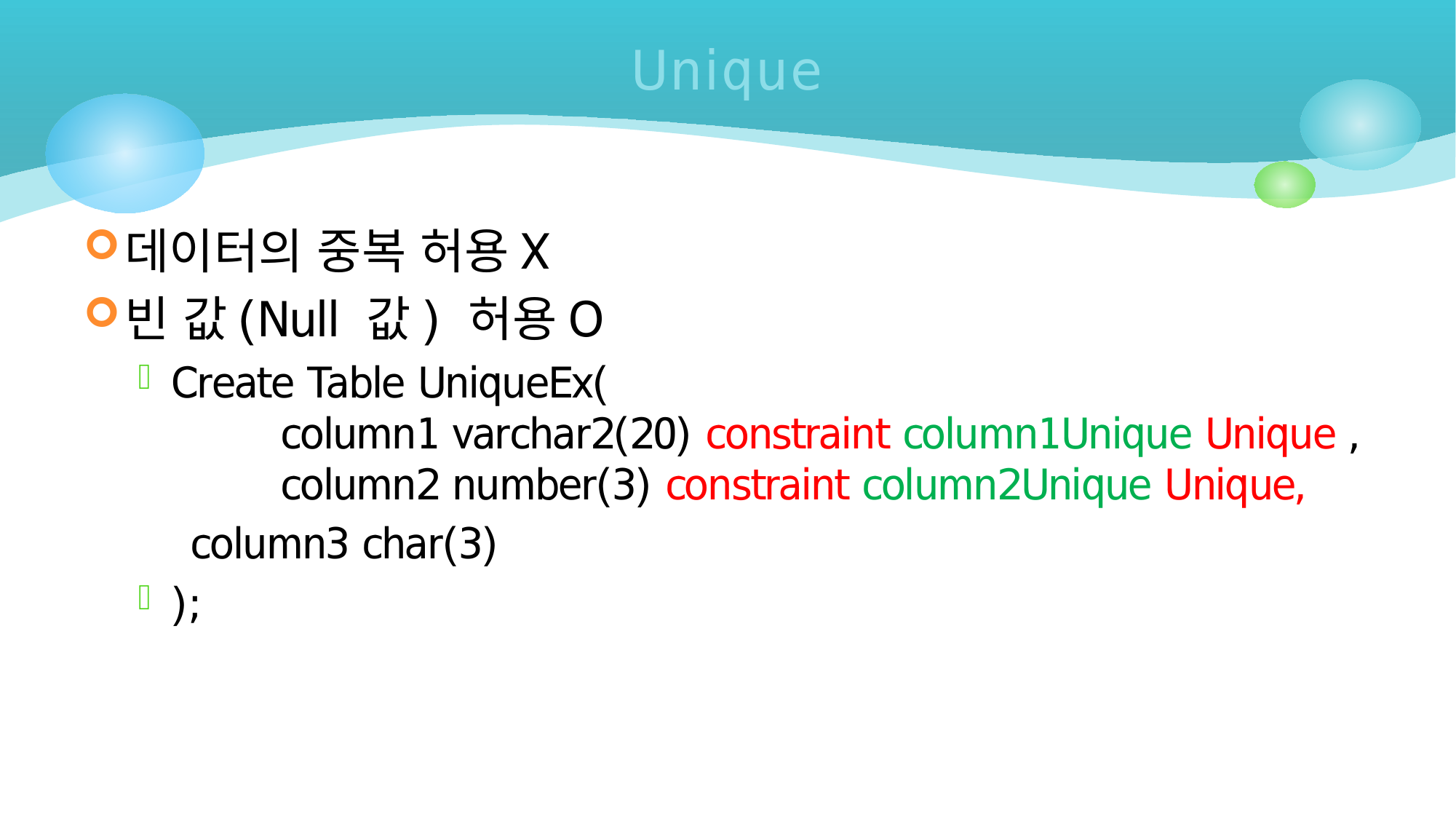

# Unique
데이터의 중복 허용X
빈 값(Null 값) 허용O
Create Table UniqueEx(							column1 varchar2(20) constraint column1Unique Unique ,	column2 number(3) constraint column2Unique Unique,
    column3 char(3)
);